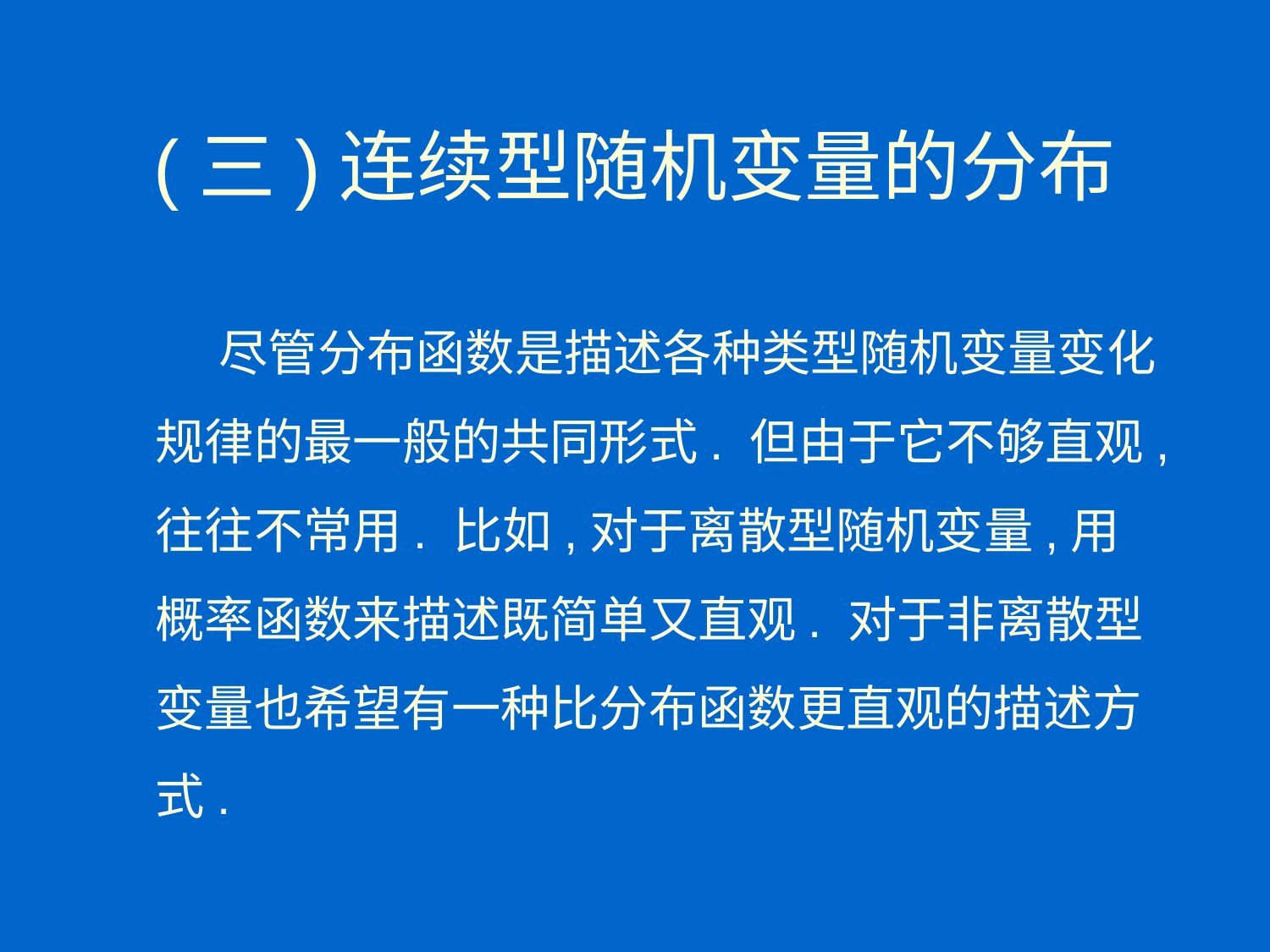

# (三)连续型随机变量的分布
         尽管分布函数是描述各种类型随机变量变化规律的最一般的共同形式. 但由于它不够直观,往往不常用. 比如,对于离散型随机变量,用概率函数来描述既简单又直观. 对于非离散型变量也希望有一种比分布函数更直观的描述方式.